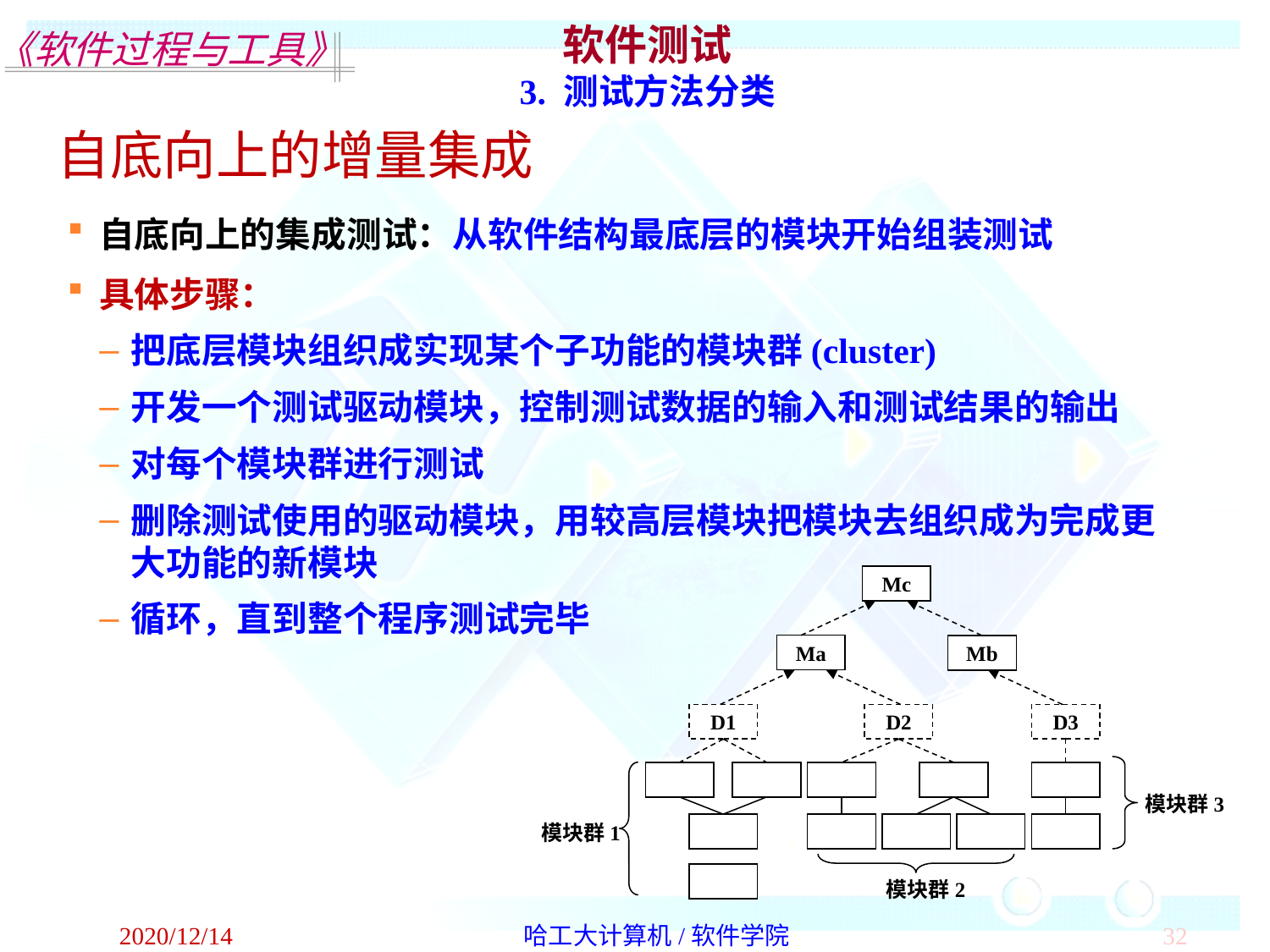

软件测试
3. 测试方法分类
自底向上的增量集成
自底向上的集成测试：从软件结构最底层的模块开始组装测试
具体步骤：
把底层模块组织成实现某个子功能的模块群(cluster)
开发一个测试驱动模块，控制测试数据的输入和测试结果的输出
对每个模块群进行测试
删除测试使用的驱动模块，用较高层模块把模块去组织成为完成更大功能的新模块
循环，直到整个程序测试完毕
Mc

Ma
Mb

D1
D2
D3

模块群3
模块群1

模块群2